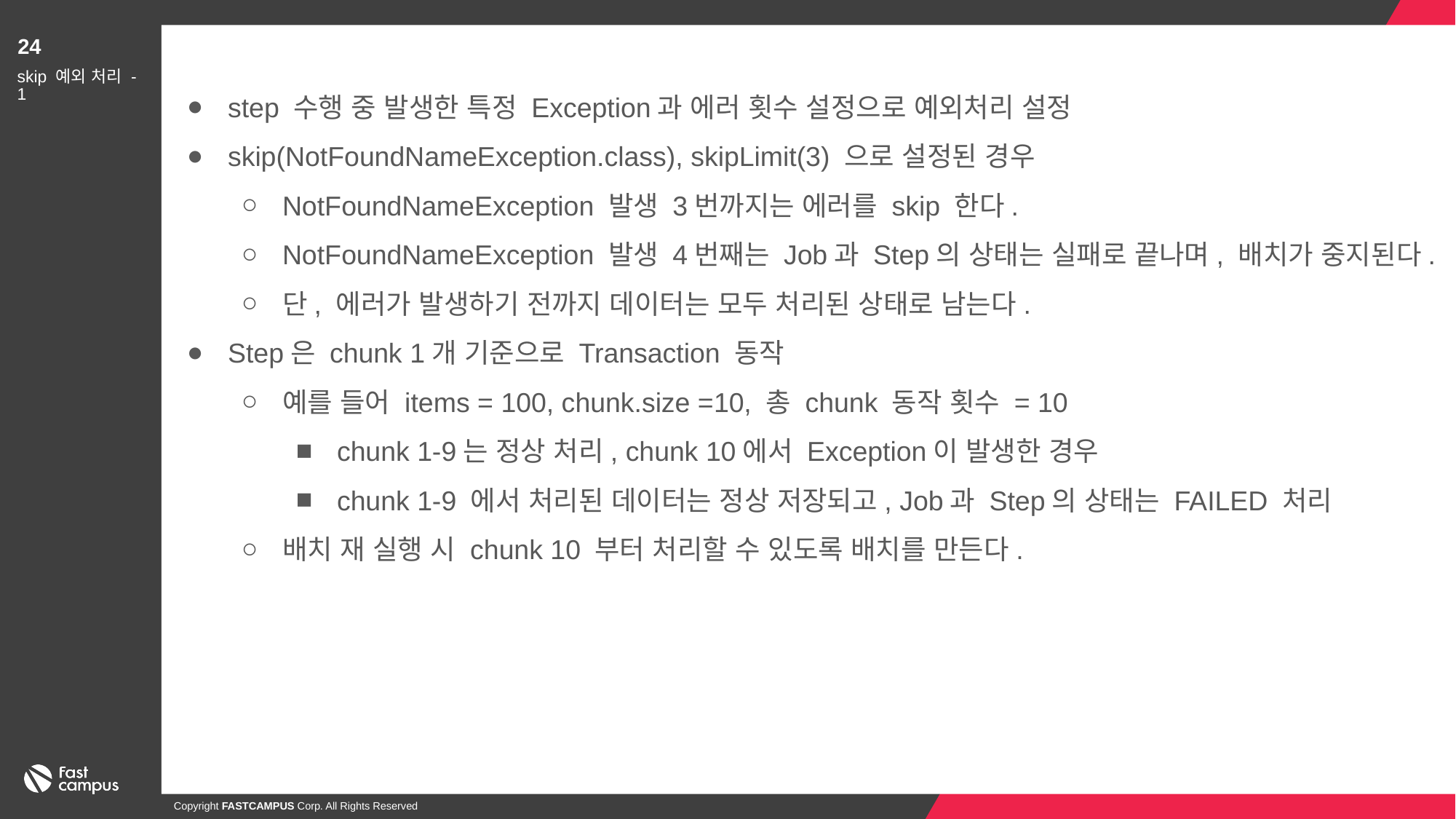

24
step 수행 중 발생한 특정 Exception과 에러 횟수 설정으로 예외처리 설정
skip(NotFoundNameException.class), skipLimit(3) 으로 설정된 경우
NotFoundNameException 발생 3번까지는 에러를 skip 한다.
NotFoundNameException 발생 4번째는 Job과 Step의 상태는 실패로 끝나며, 배치가 중지된다.
단, 에러가 발생하기 전까지 데이터는 모두 처리된 상태로 남는다.
Step은 chunk 1개 기준으로 Transaction 동작
예를 들어 items = 100, chunk.size =10, 총 chunk 동작 횟수 = 10
chunk 1-9는 정상 처리, chunk 10에서 Exception이 발생한 경우
chunk 1-9 에서 처리된 데이터는 정상 저장되고, Job과 Step의 상태는 FAILED 처리
배치 재 실행 시 chunk 10 부터 처리할 수 있도록 배치를 만든다.
skip 예외 처리 - 1